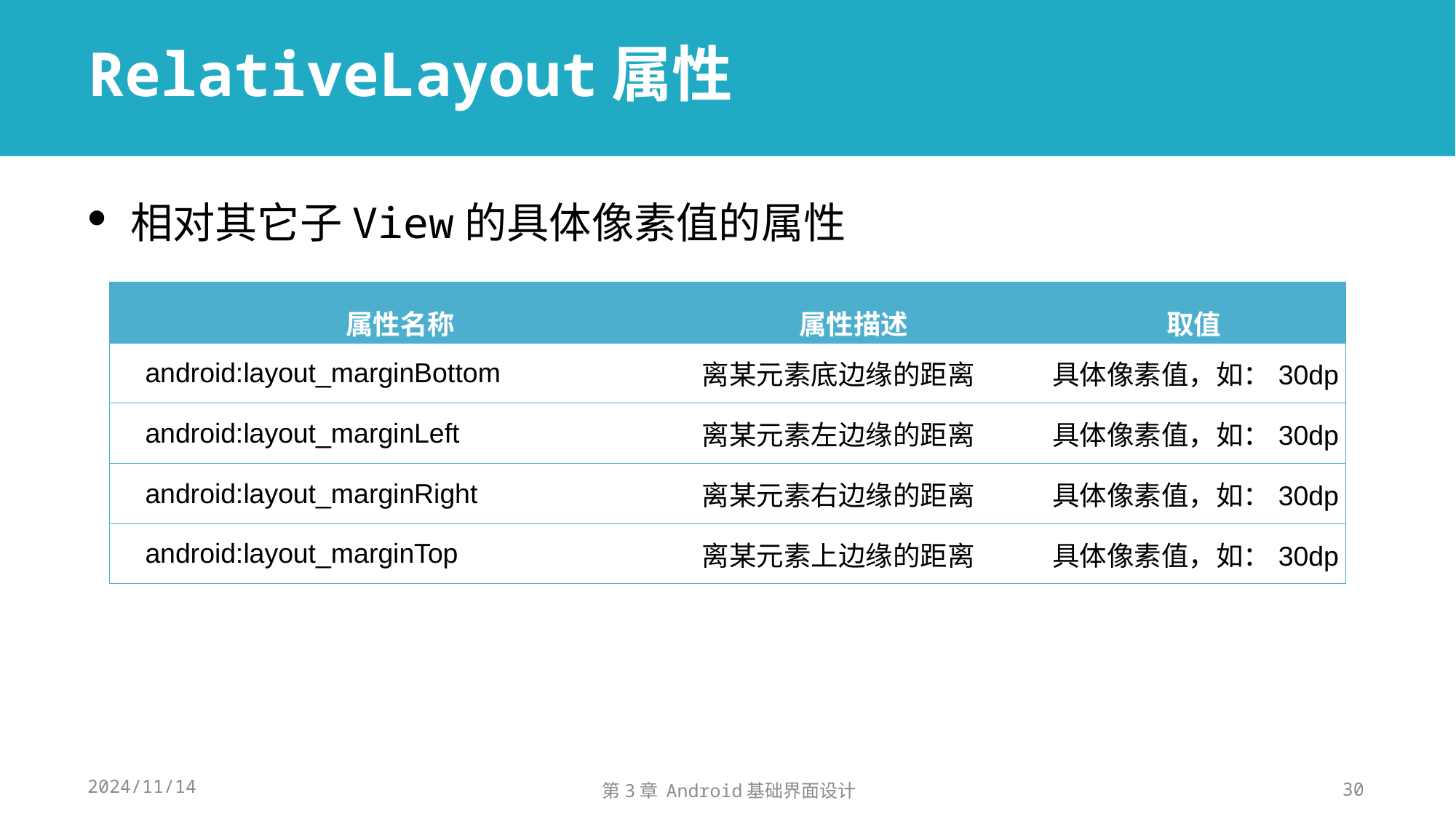

# RelativeLayout属性
相对其它子View的具体像素值的属性
| 属性名称 | 属性描述 | 取值 |
| --- | --- | --- |
| android:layout\_marginBottom | 离某元素底边缘的距离 | 具体像素值，如：30dp |
| android:layout\_marginLeft | 离某元素左边缘的距离 | 具体像素值，如：30dp |
| android:layout\_marginRight | 离某元素右边缘的距离 | 具体像素值，如：30dp |
| android:layout\_marginTop | 离某元素上边缘的距离 | 具体像素值，如：30dp |
2024/11/14
第3章 Android基础界面设计
30